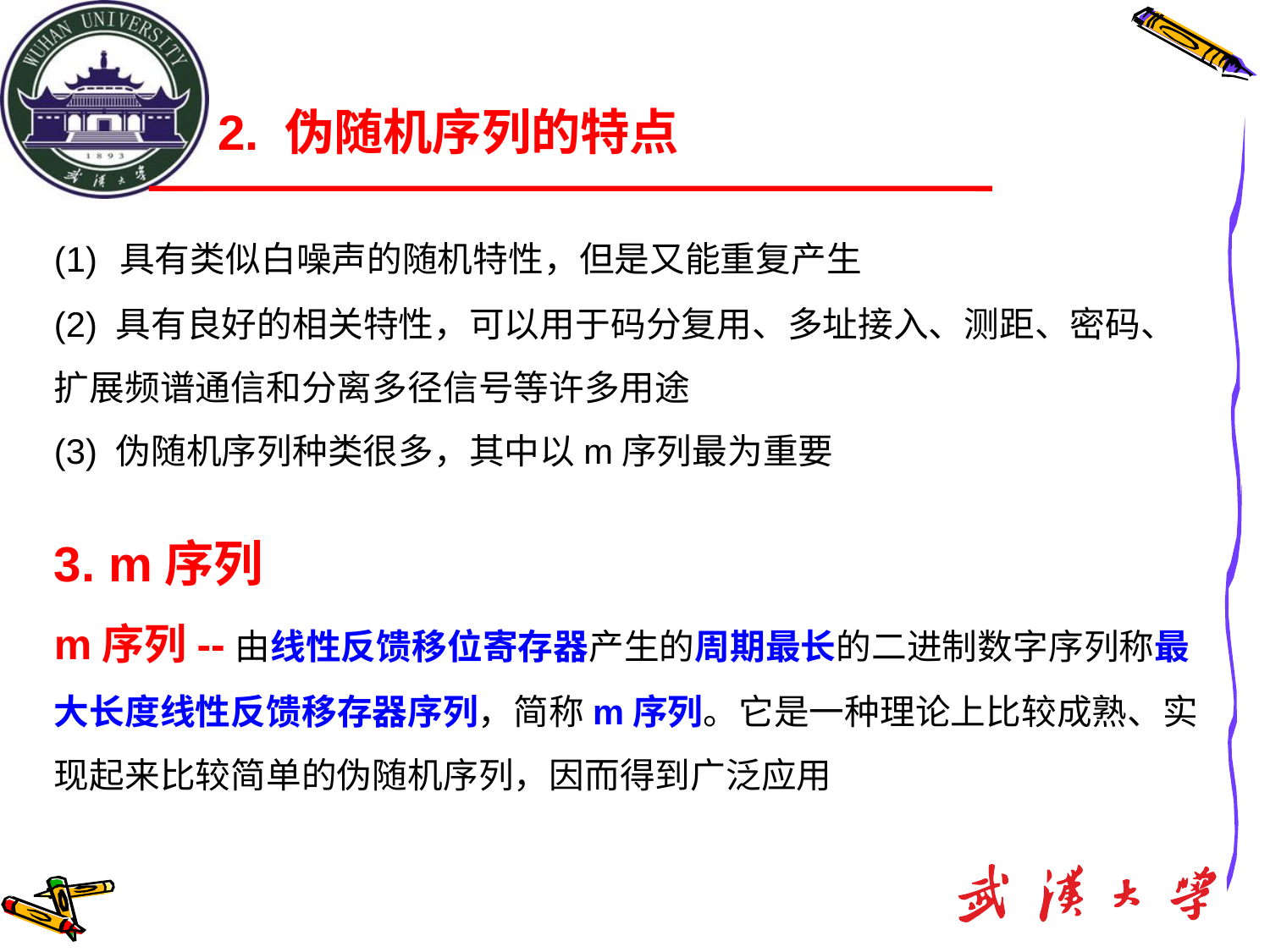

# 2. 伪随机序列的特点
(1) 具有类似白噪声的随机特性，但是又能重复产生
(2) 具有良好的相关特性，可以用于码分复用、多址接入、测距、密码、扩展频谱通信和分离多径信号等许多用途
(3) 伪随机序列种类很多，其中以m序列最为重要

3. m序列
m序列--由线性反馈移位寄存器产生的周期最长的二进制数字序列称最大长度线性反馈移存器序列，简称m序列。它是一种理论上比较成熟、实现起来比较简单的伪随机序列，因而得到广泛应用